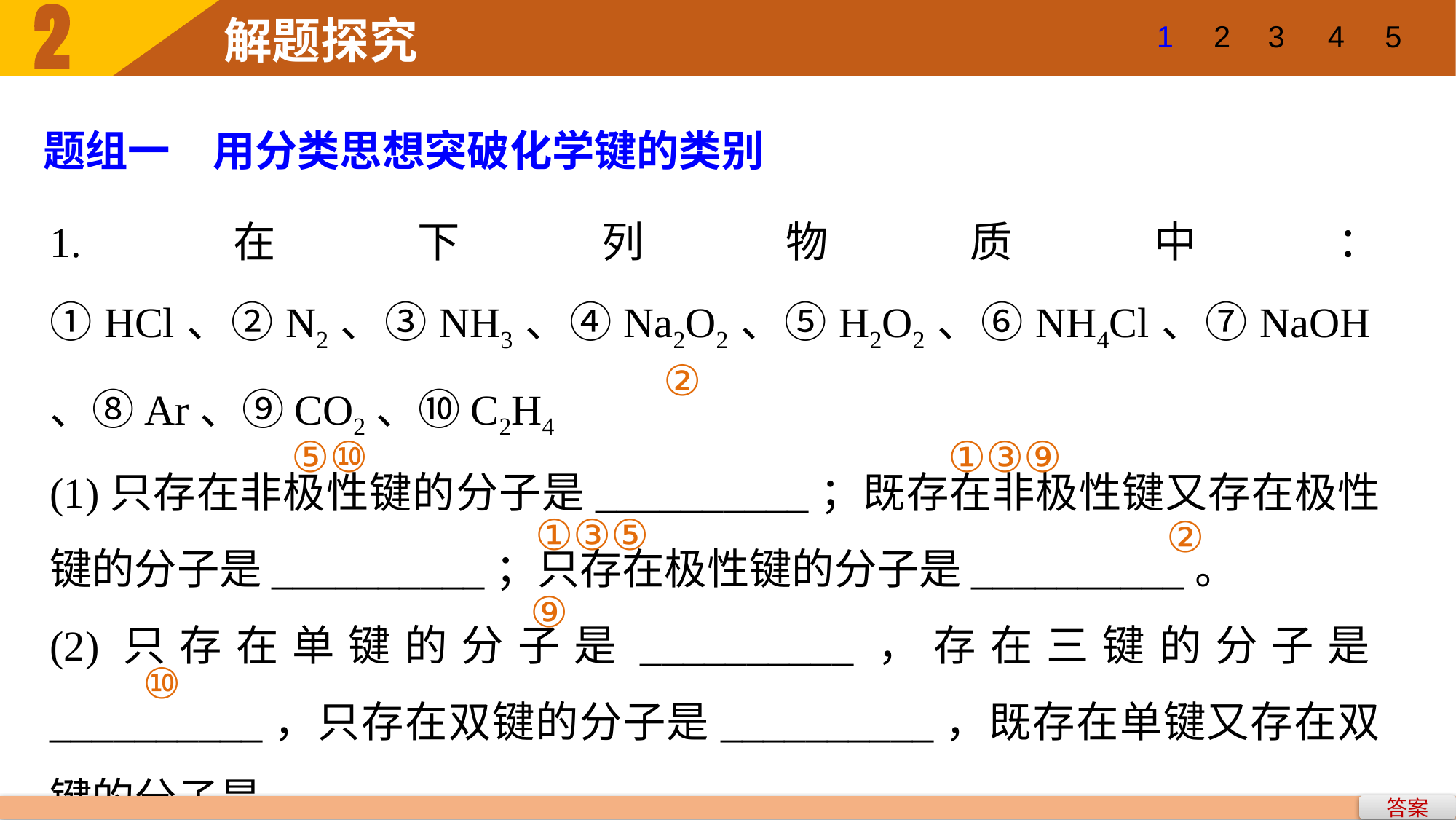

2

1
2
3
4
5
解题探究
题组一　用分类思想突破化学键的类别
1.在下列物质中：①HCl、②N2、③NH3、④Na2O2、⑤H2O2、⑥NH4Cl、⑦NaOH、⑧Ar、⑨CO2、⑩C2H4
(1)只存在非极性键的分子是__________；既存在非极性键又存在极性键的分子是__________；只存在极性键的分子是__________。
(2)只存在单键的分子是__________，存在三键的分子是__________，只存在双键的分子是__________，既存在单键又存在双键的分子是__________。
②
⑤⑩
①③⑨
①③⑤
②
⑨
⑩
答案